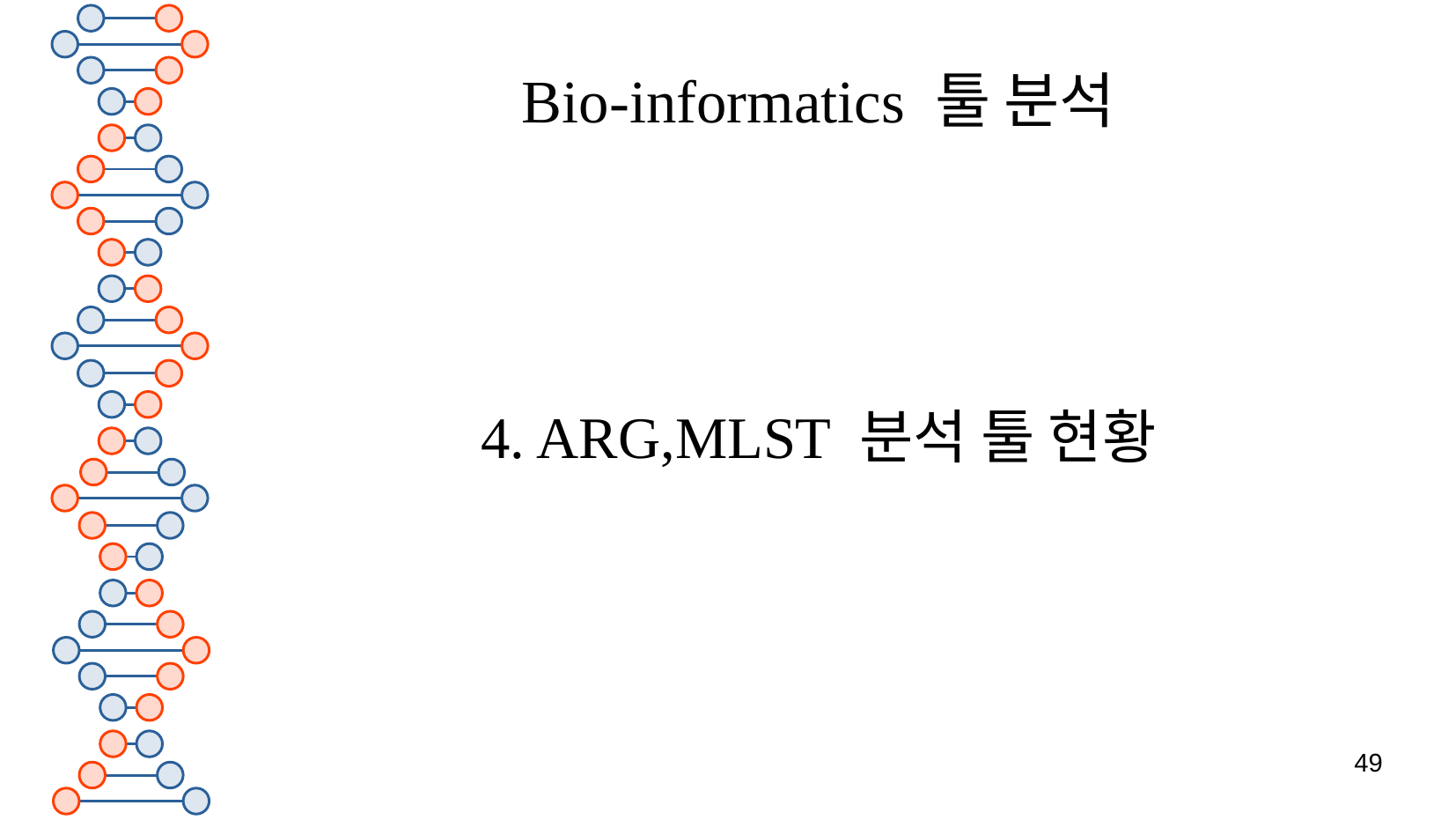

# Bio-informatics 툴 분석
4. ARG,MLST 분석 툴 현황
49